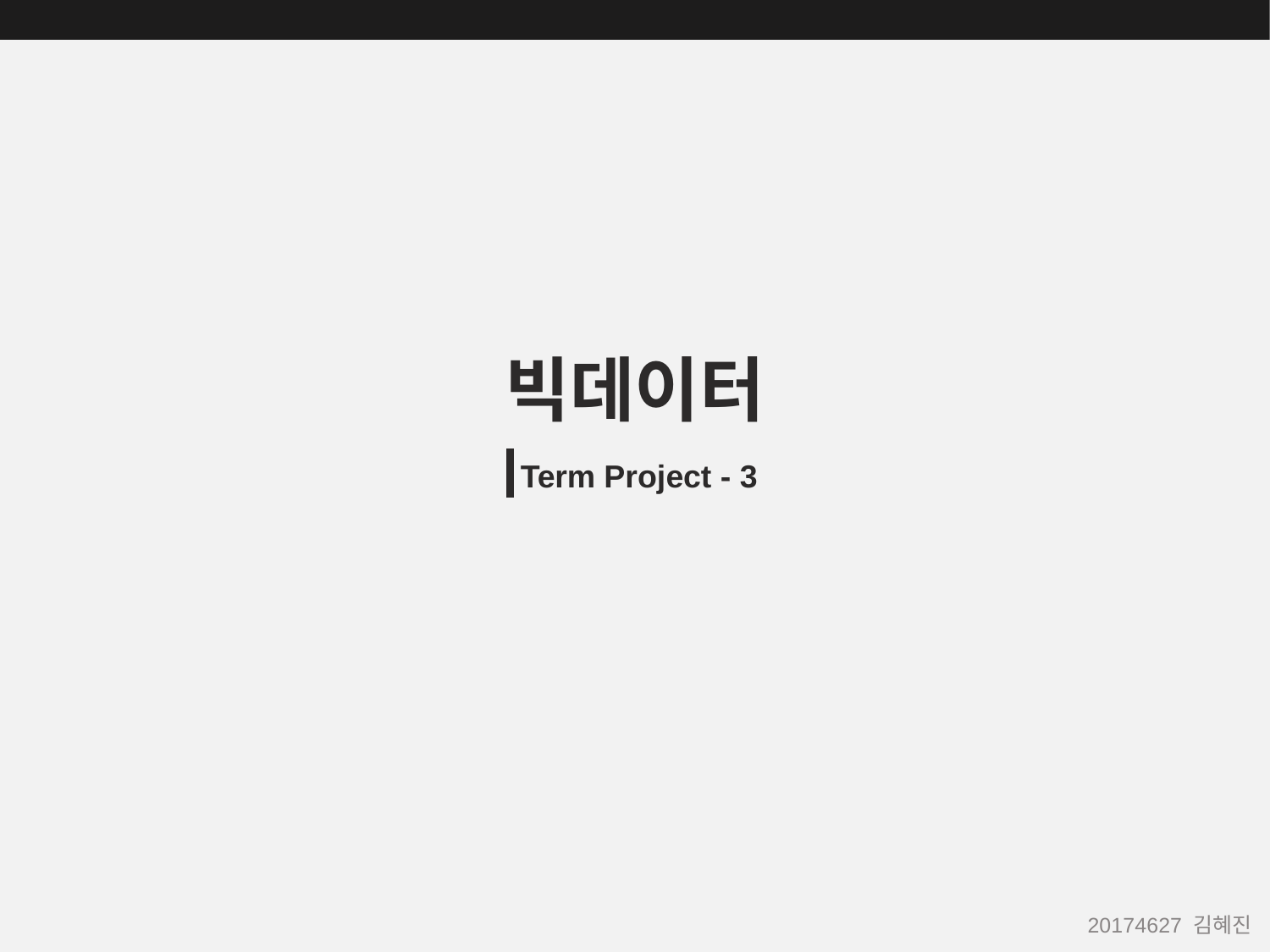

빅데이터

Term Project - 3
20174627 김혜진